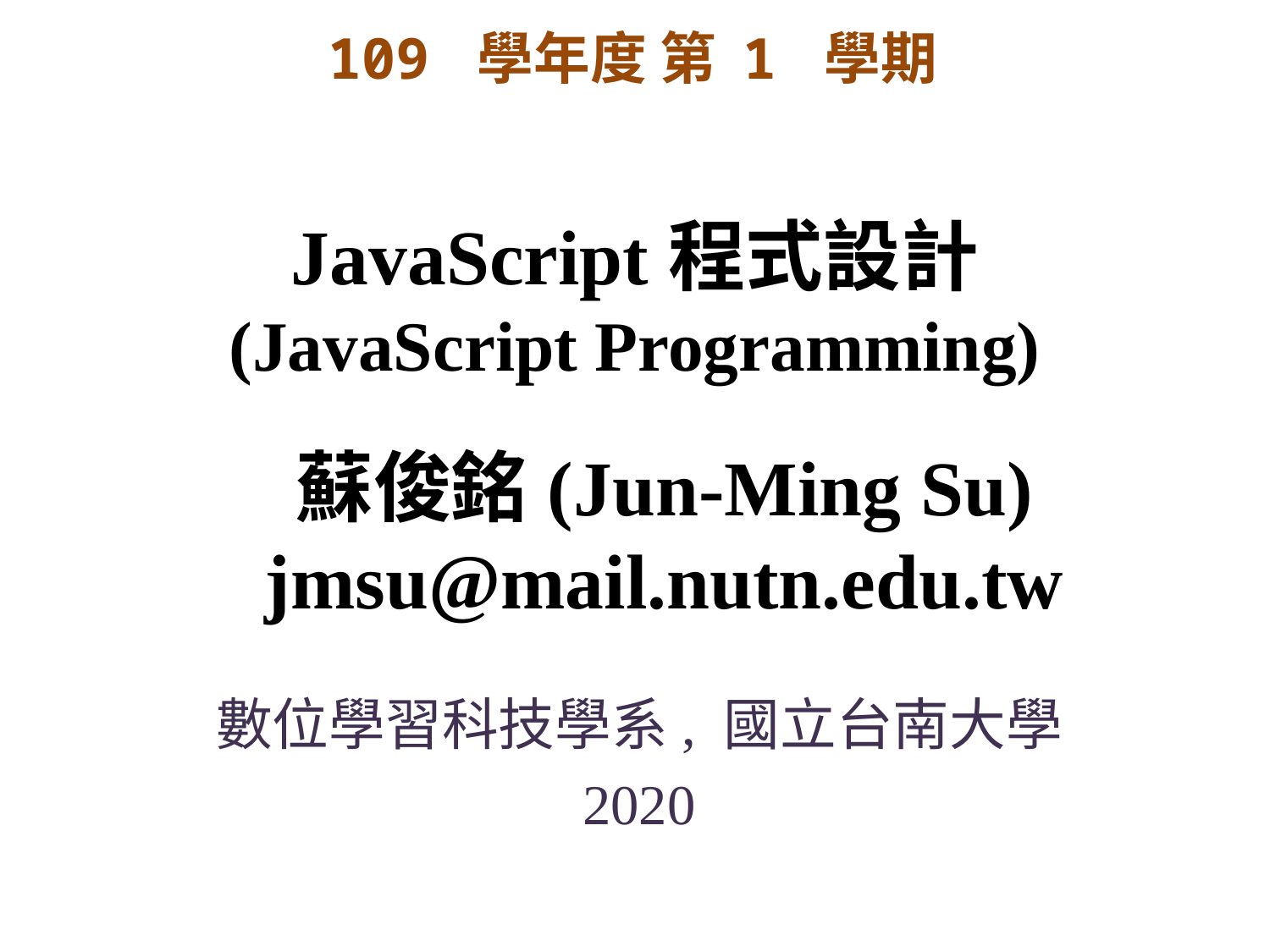

109 學年度 第 1 學期
# JavaScript程式設計 (JavaScript Programming)
蘇俊銘(Jun-Ming Su)
jmsu@mail.nutn.edu.tw
數位學習科技學系, 國立台南大學
2020